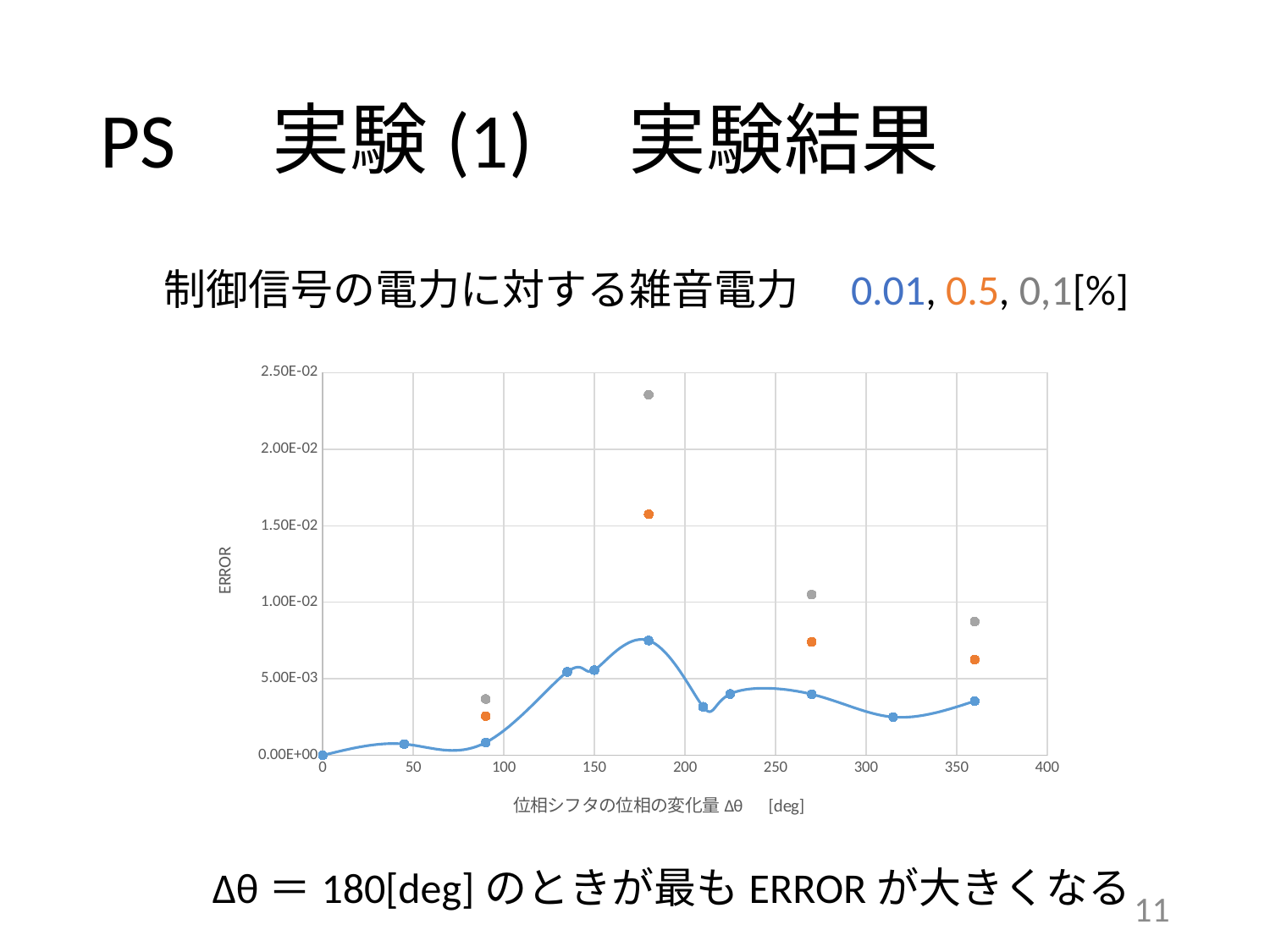

# PS　実験(1)　実験結果
制御信号の電力に対する雑音電力　0.01, 0.5, 0,1[%]

### Chart

| Category |  |  |  |
|---|---|---|---|
Δθ＝180[deg]のときが最もERRORが大きくなる
11